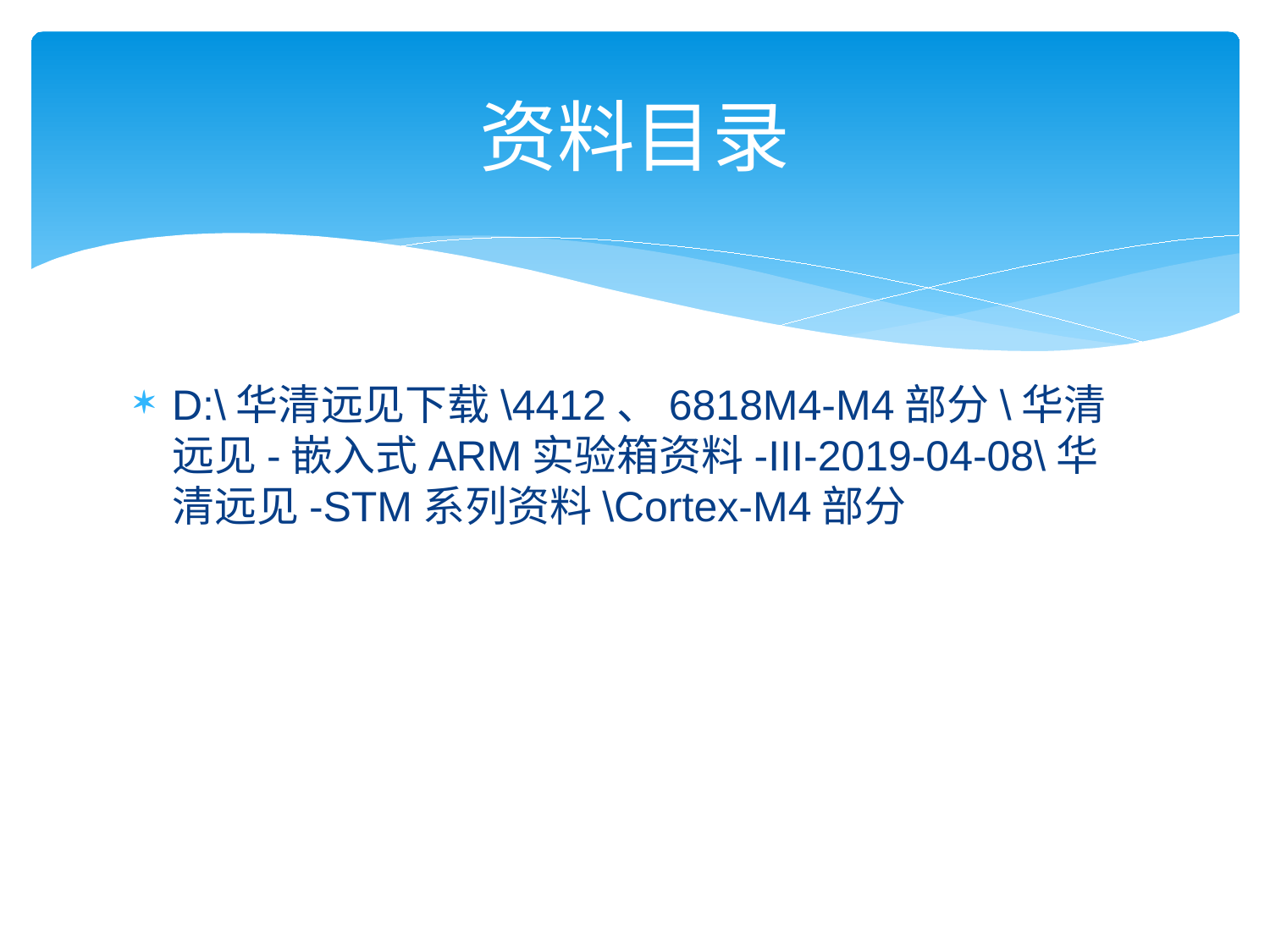

# 资料目录
D:\华清远见下载\4412、6818M4-M4部分\华清远见-嵌入式ARM实验箱资料-III-2019-04-08\华清远见-STM系列资料\Cortex-M4部分